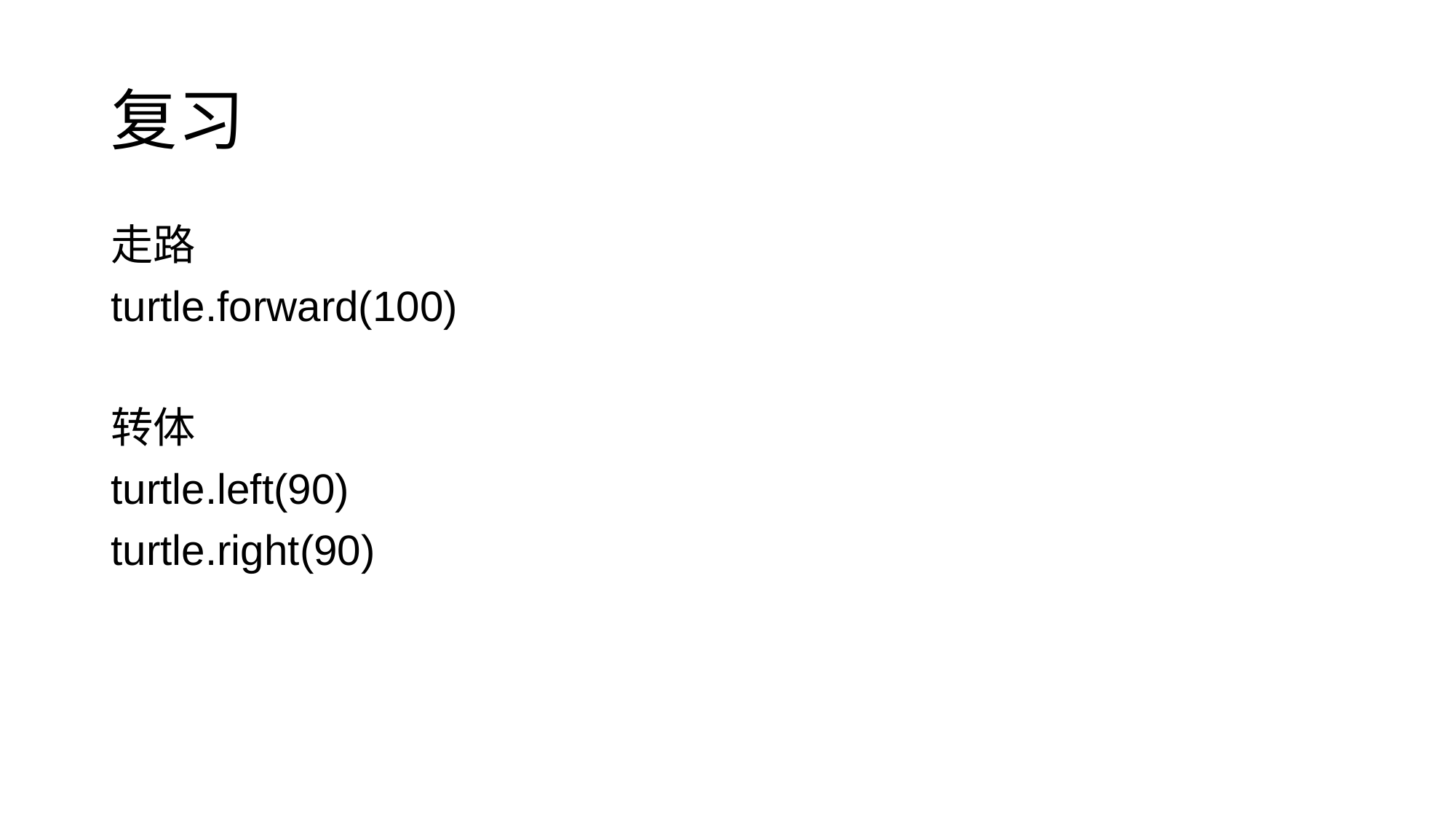

# 复习
走路
turtle.forward(100)

转体
turtle.left(90)
turtle.right(90)